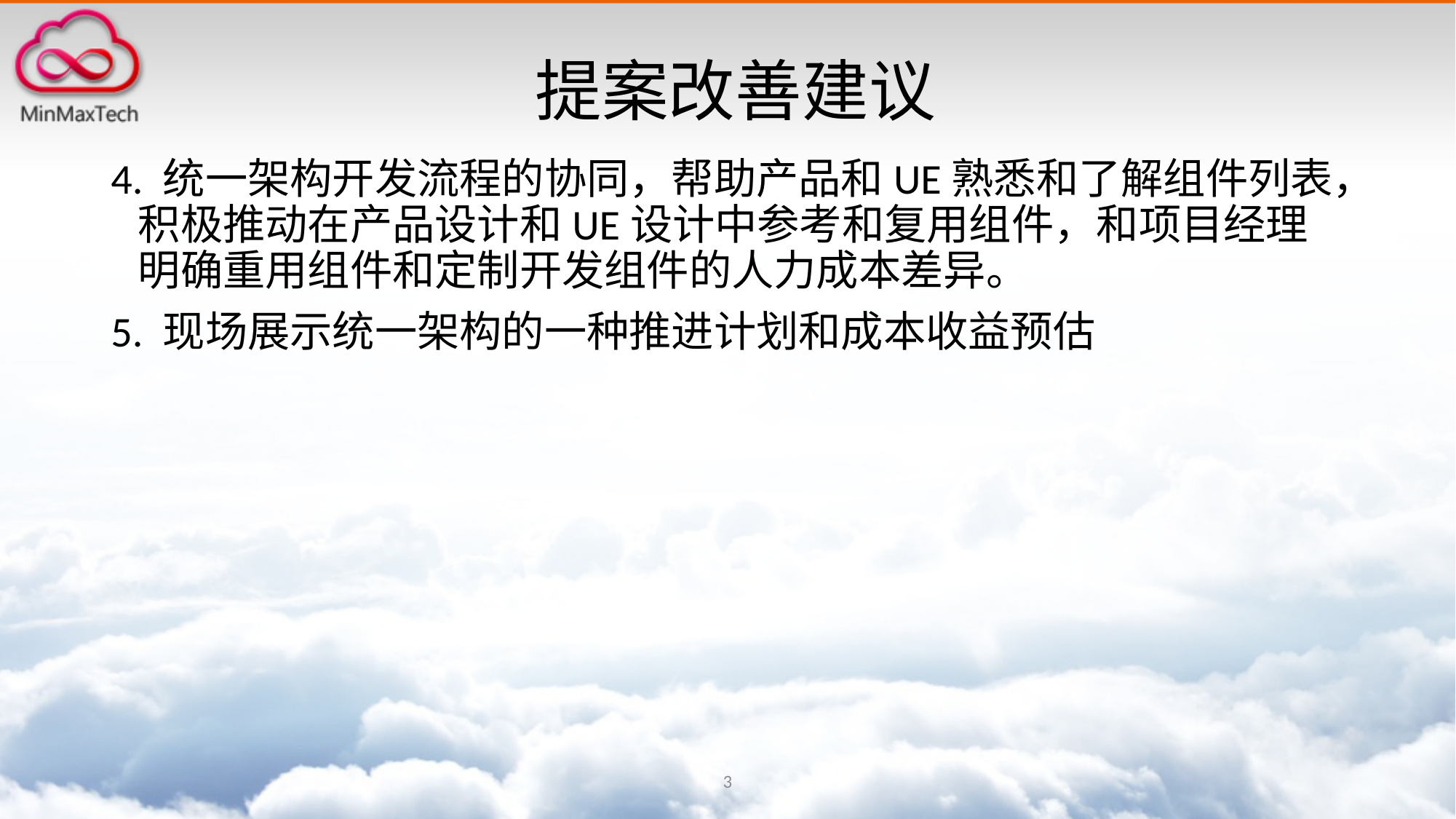

# 提案改善建议
4. 统一架构开发流程的协同，帮助产品和UE熟悉和了解组件列表，积极推动在产品设计和UE设计中参考和复用组件，和项目经理明确重用组件和定制开发组件的人力成本差异。
5. 现场展示统一架构的一种推进计划和成本收益预估

3